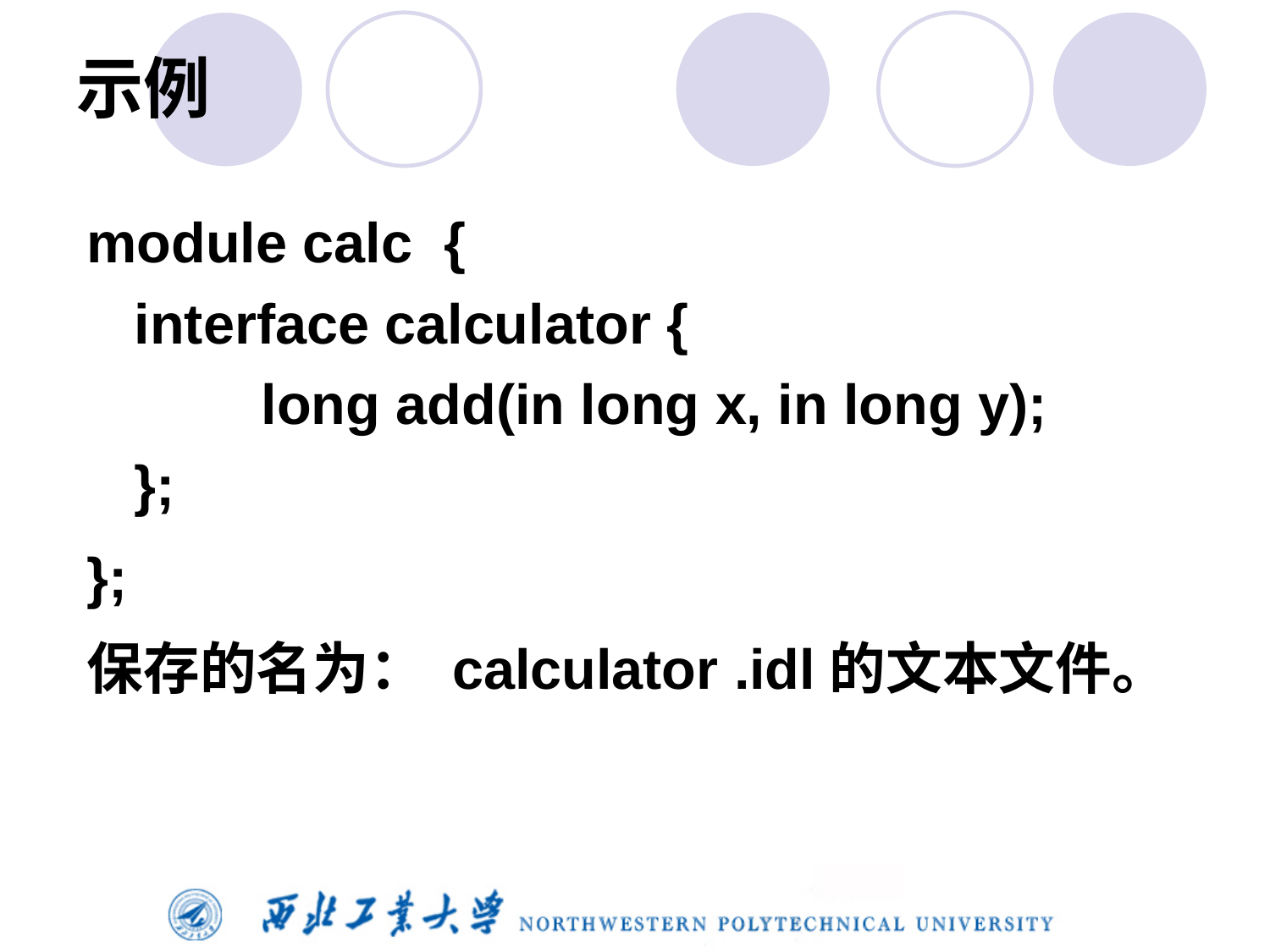

# 示例
module calc  {
interface calculator {
　	long add(in long x, in long y);
};
};
保存的名为： calculator .idl的文本文件。